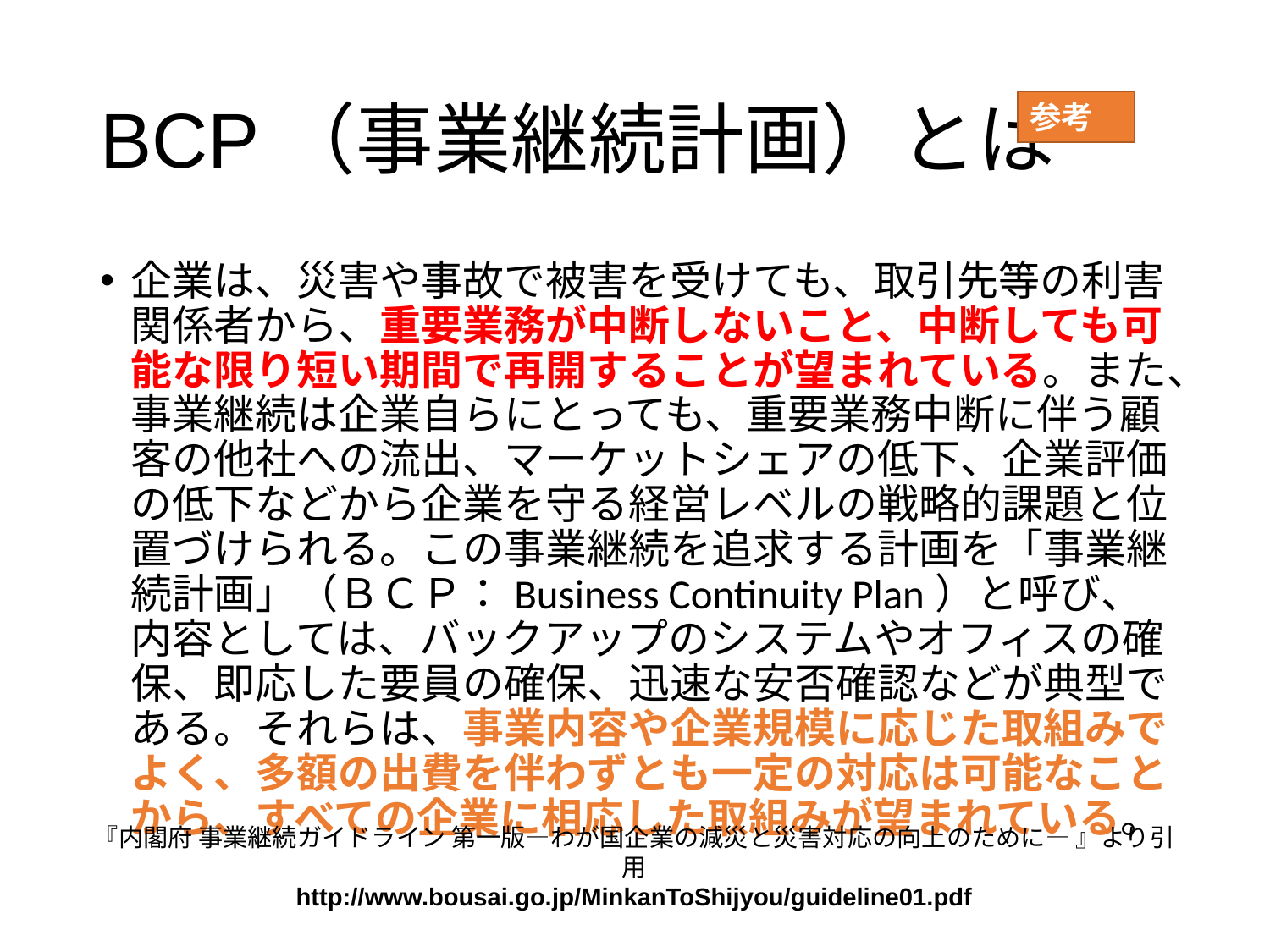

# BCP（事業継続計画）とは
参考
企業は、災害や事故で被害を受けても、取引先等の利害関係者から、重要業務が中断しないこと、中断しても可能な限り短い期間で再開することが望まれている。また、事業継続は企業自らにとっても、重要業務中断に伴う顧客の他社への流出、マーケットシェアの低下、企業評価の低下などから企業を守る経営レベルの戦略的課題と位置づけられる。この事業継続を追求する計画を「事業継続計画」（ＢＣＰ：Business Continuity Plan）と呼び、内容としては、バックアップのシステムやオフィスの確保、即応した要員の確保、迅速な安否確認などが典型である。それらは、事業内容や企業規模に応じた取組みでよく、多額の出費を伴わずとも一定の対応は可能なことから、すべての企業に相応した取組みが望まれている。
『内閣府 事業継続ガイドライン 第一版―わが国企業の減災と災害対応の向上のために― 』より引用
http://www.bousai.go.jp/MinkanToShijyou/guideline01.pdf